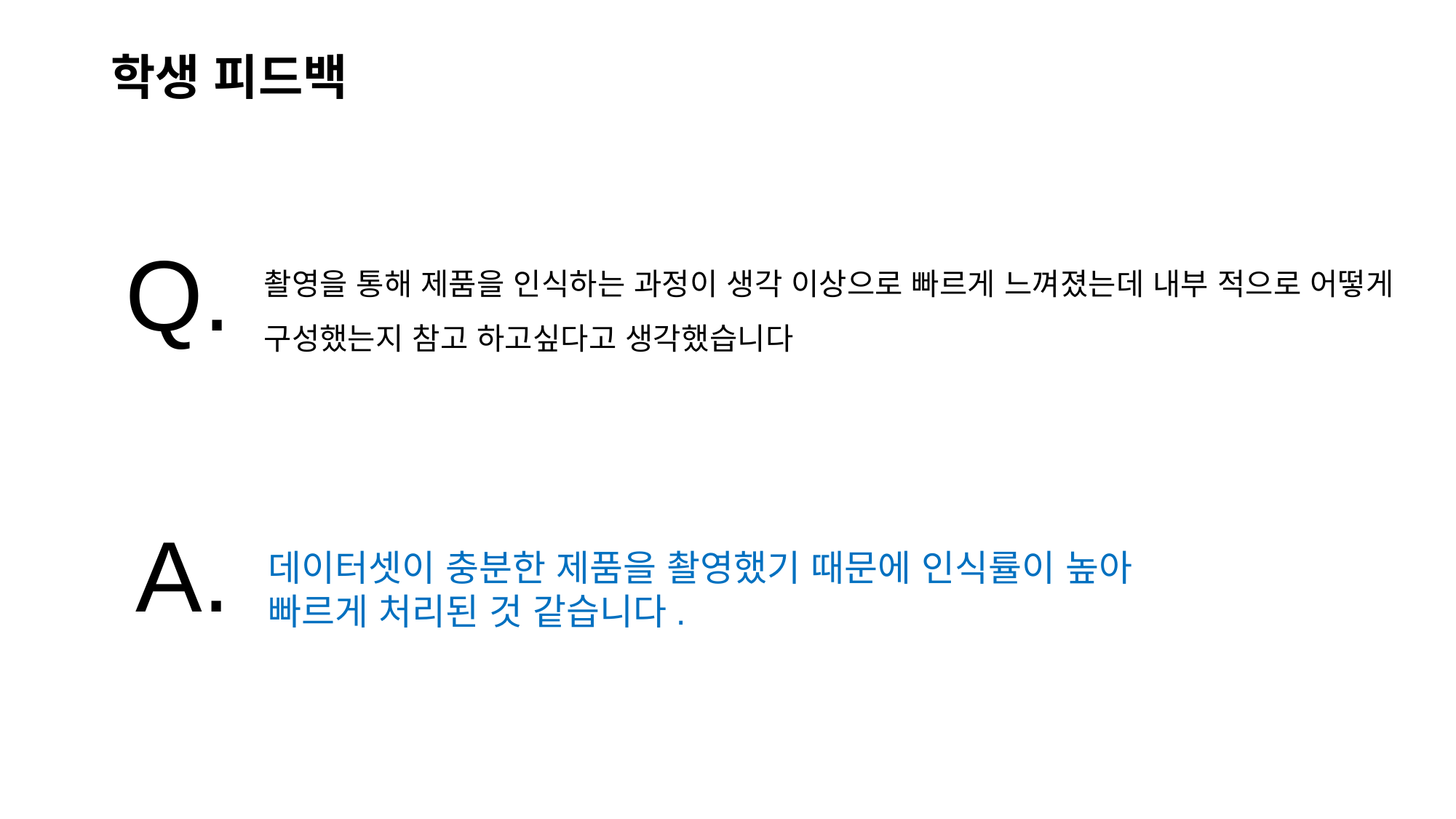

# 학생 피드백
Q.
촬영을 통해 제품을 인식하는 과정이 생각 이상으로 빠르게 느껴졌는데 내부 적으로 어떻게 구성했는지 참고 하고싶다고 생각했습니다
A.
데이터셋이 충분한 제품을 촬영했기 때문에 인식률이 높아
빠르게 처리된 것 같습니다.